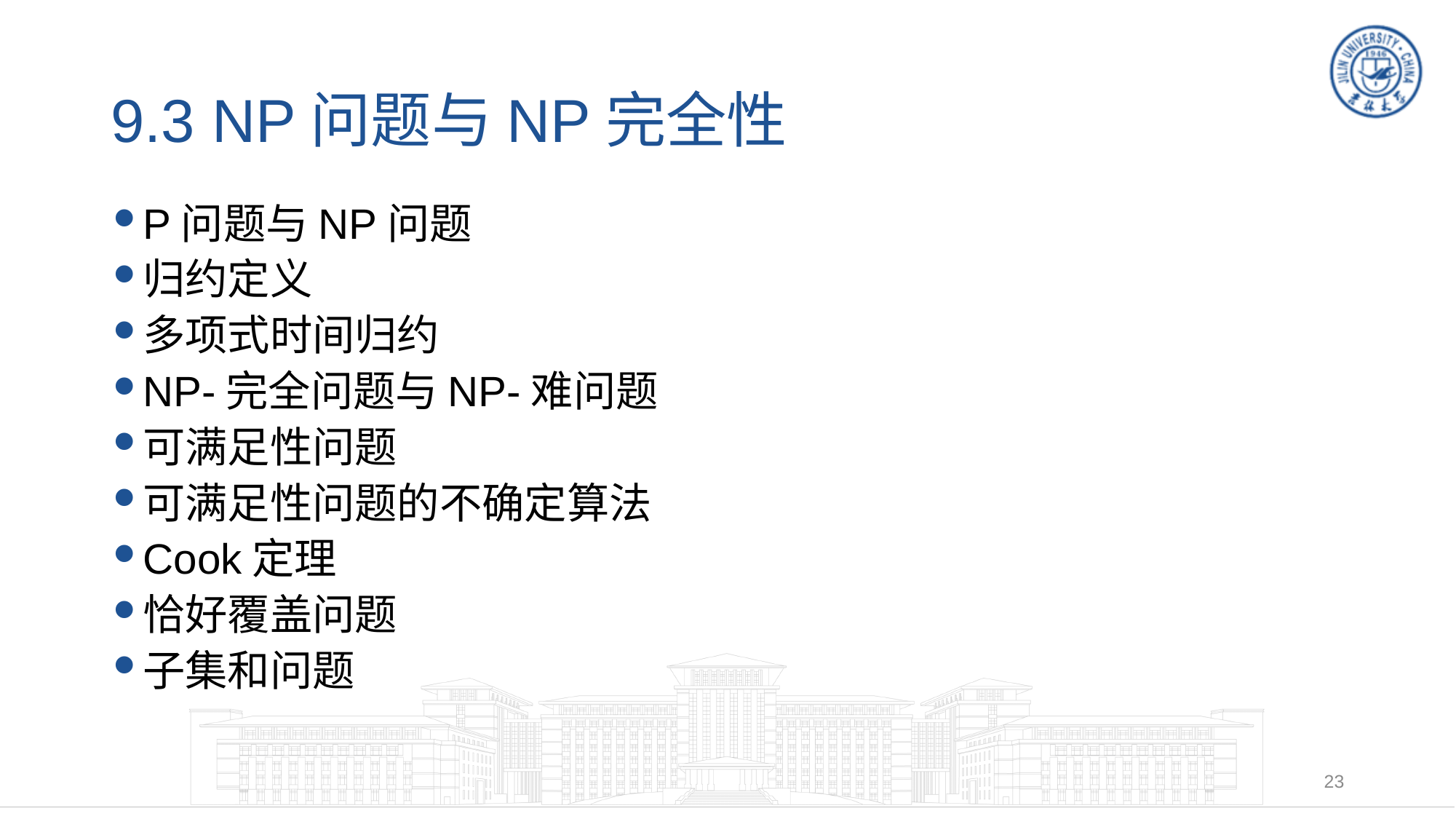

# 9.3 NP问题与NP完全性
P问题与NP问题
归约定义
多项式时间归约
NP-完全问题与NP-难问题
可满足性问题
可满足性问题的不确定算法
Cook定理
恰好覆盖问题
子集和问题
23